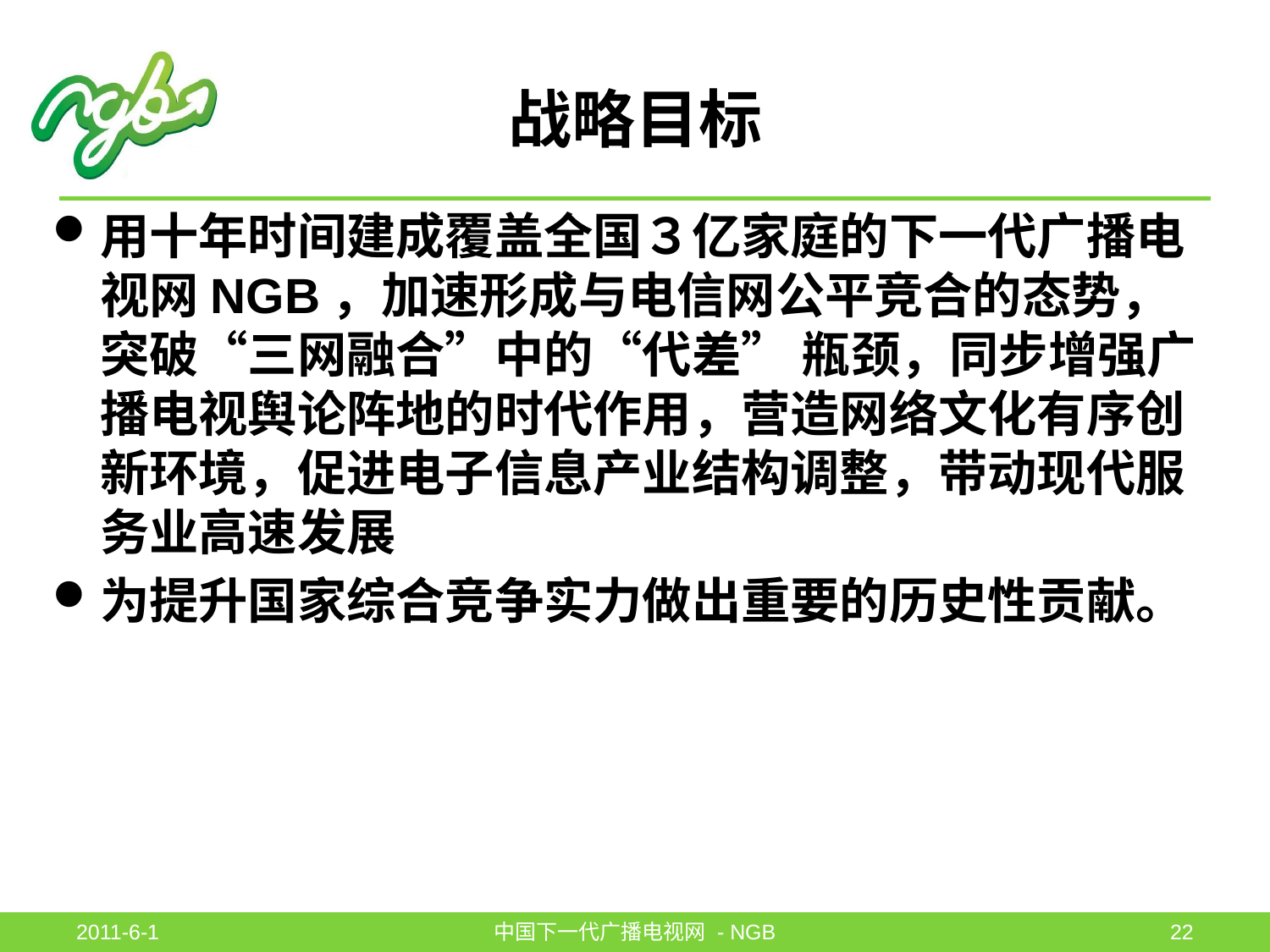

# 战略目标
用十年时间建成覆盖全国３亿家庭的下一代广播电视网NGB，加速形成与电信网公平竞合的态势，突破“三网融合”中的“代差” 瓶颈，同步增强广播电视舆论阵地的时代作用，营造网络文化有序创新环境，促进电子信息产业结构调整，带动现代服务业高速发展
为提升国家综合竞争实力做出重要的历史性贡献。
2011-6-1
中国下一代广播电视网 - NGB
22